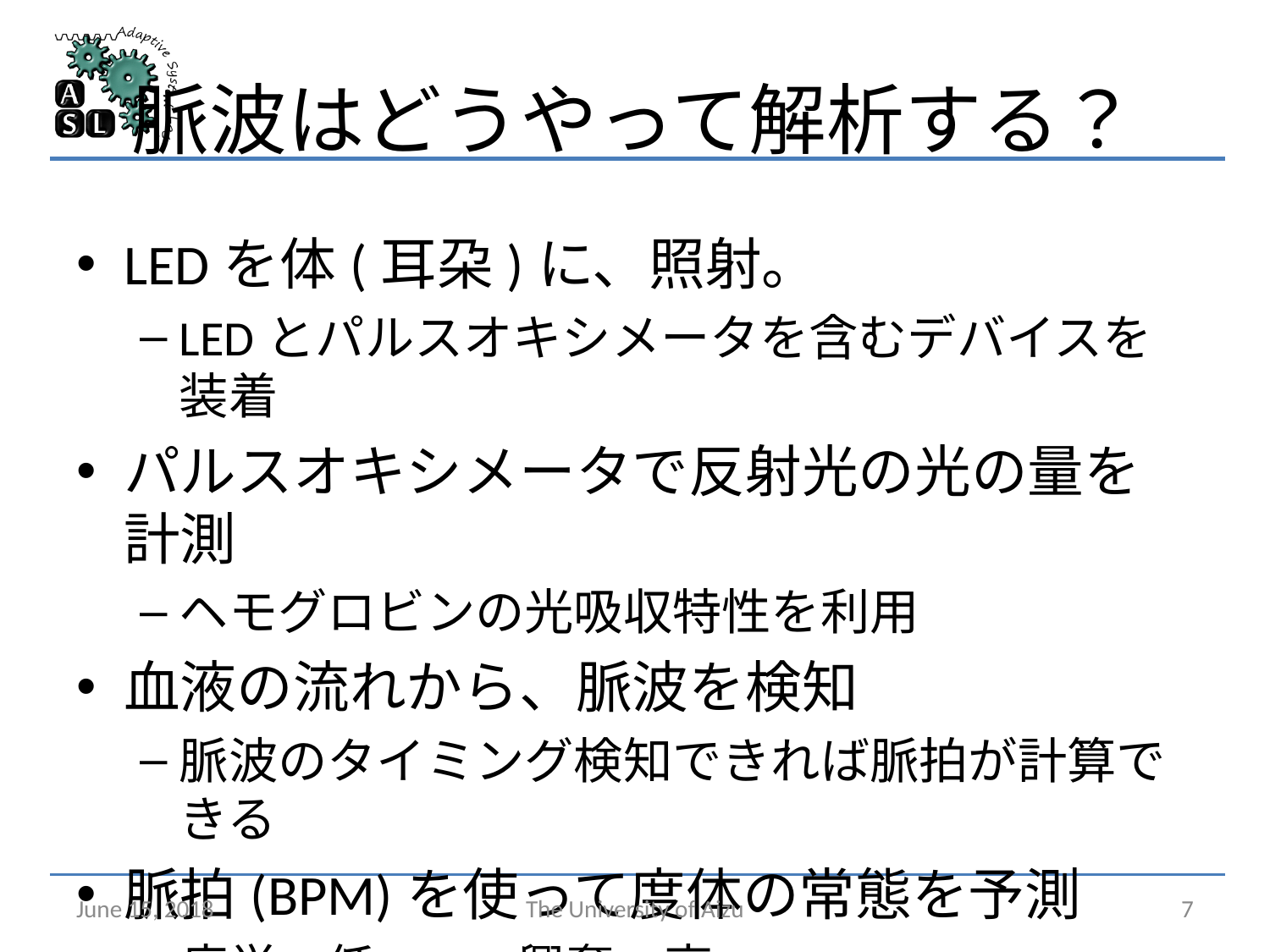

# 脈波はどうやって解析する？
LEDを体(耳朶)に、照射。
LEDとパルスオキシメータを含むデバイスを装着
パルスオキシメータで反射光の光の量を計測
ヘモグロビンの光吸収特性を利用
血液の流れから、脈波を検知
脈波のタイミング検知できれば脈拍が計算できる
脈拍(BPM)を使って度体の常態を予測
疲労>低BPM, 興奮>高BPM
June 15, 2018
The University of Aizu
7